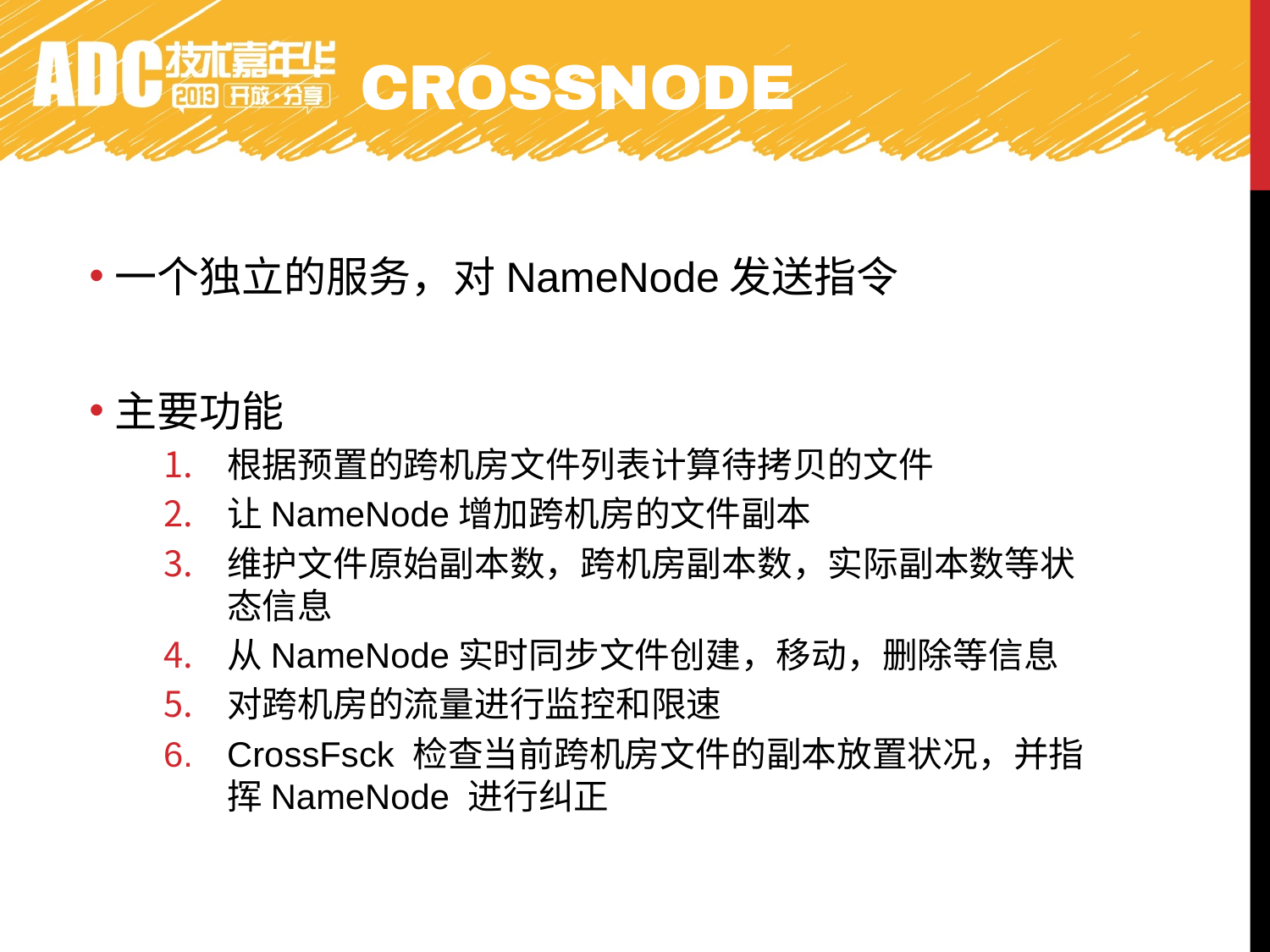

# CROSSNODE
一个独立的服务，对NameNode发送指令

主要功能
根据预置的跨机房文件列表计算待拷贝的文件
让NameNode增加跨机房的文件副本
维护文件原始副本数，跨机房副本数，实际副本数等状态信息
从NameNode实时同步文件创建，移动，删除等信息
对跨机房的流量进行监控和限速
CrossFsck 检查当前跨机房文件的副本放置状况，并指挥NameNode 进行纠正